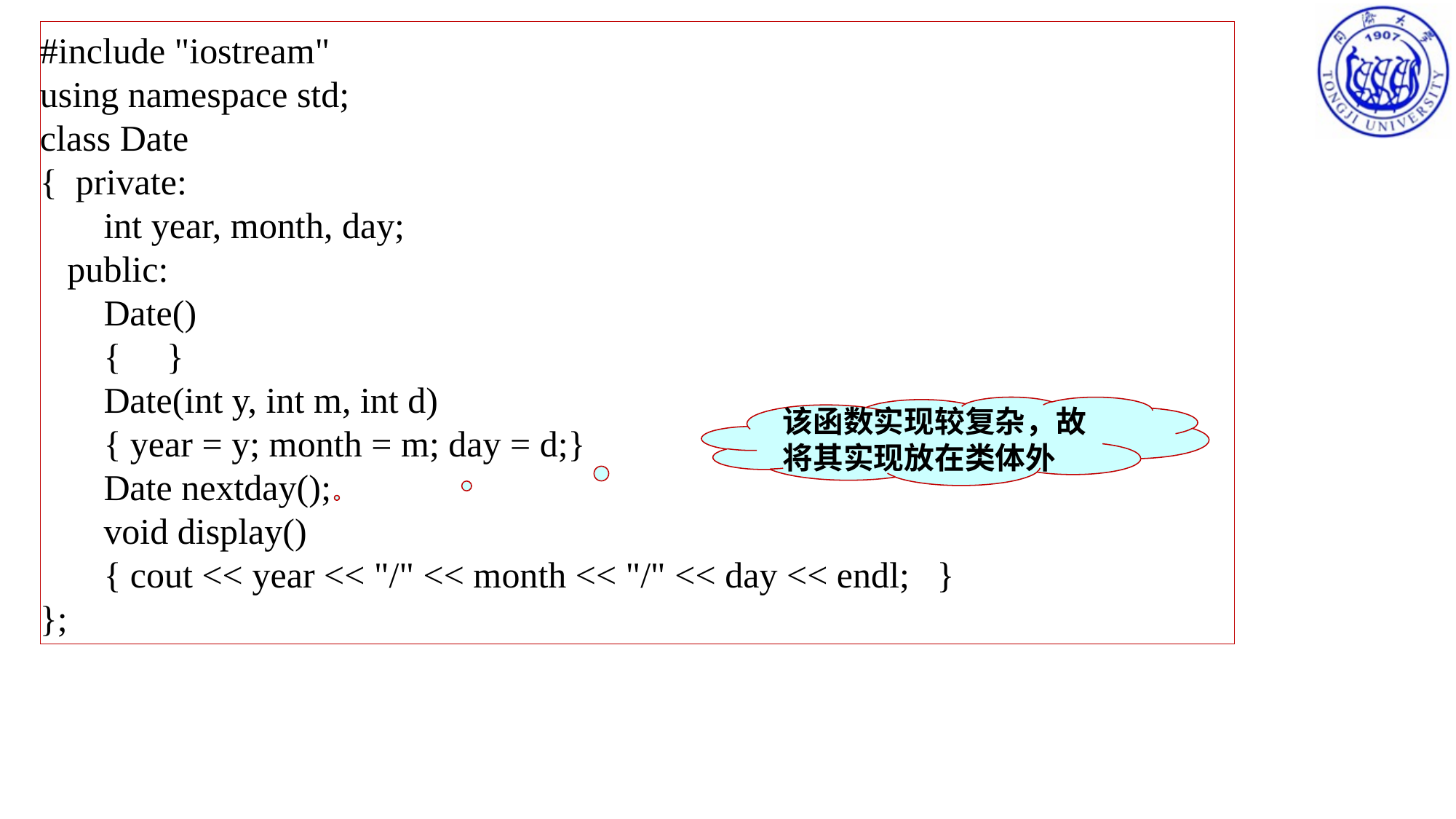

#include "iostream"
using namespace std;
class Date
{  private:
       int year, month, day;
   public:
       Date()
       {     }
       Date(int y, int m, int d)
       { year = y; month = m; day = d;}
       Date nextday();
       void display()
       { cout << year << "/" << month << "/" << day << endl;   }
};
该函数实现较复杂，故将其实现放在类体外